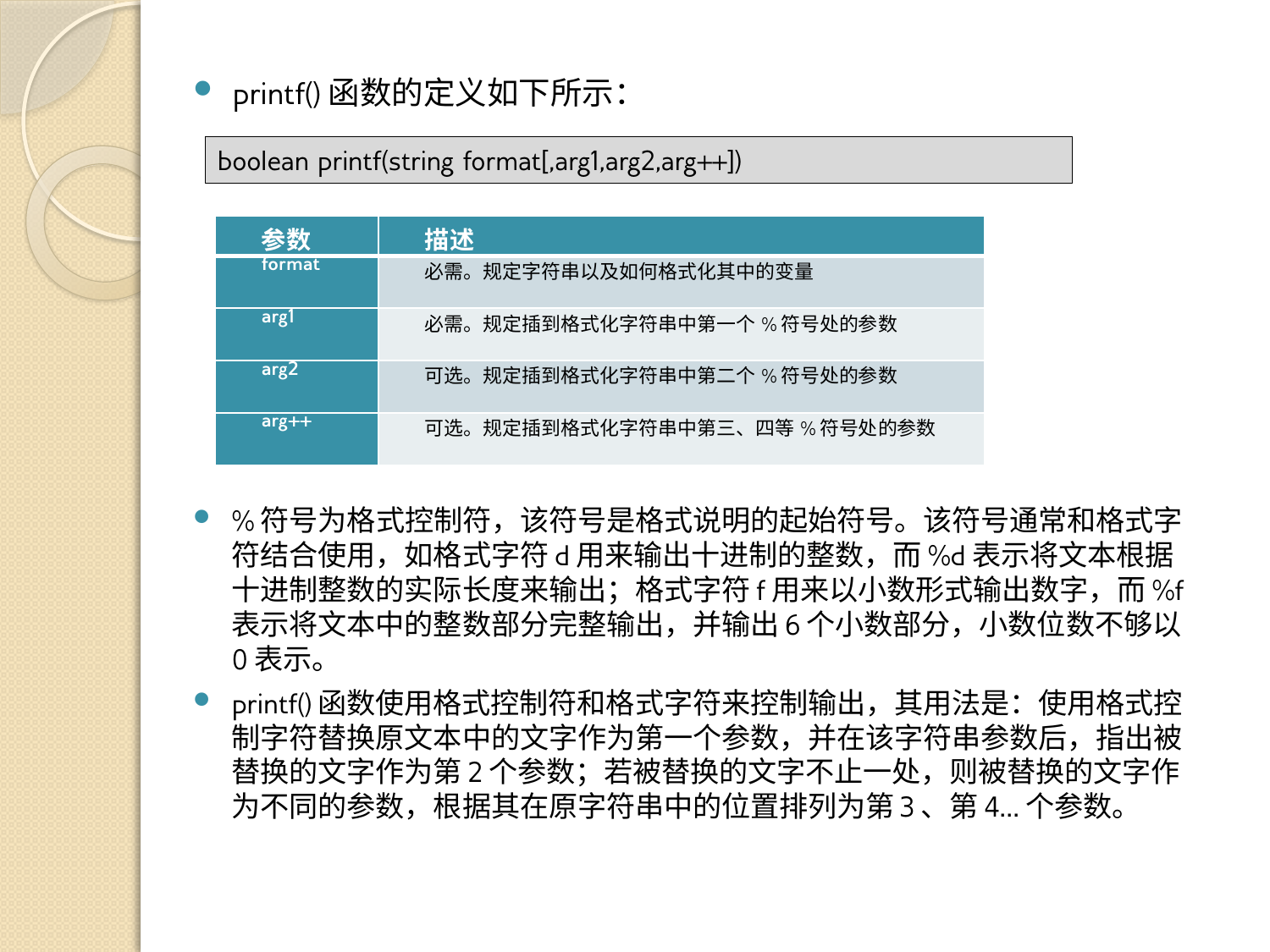

printf()函数的定义如下所示：
boolean printf(string format[,arg1,arg2,arg++])
| 参数 | 描述 |
| --- | --- |
| format | 必需。规定字符串以及如何格式化其中的变量 |
| arg1 | 必需。规定插到格式化字符串中第一个%符号处的参数 |
| arg2 | 可选。规定插到格式化字符串中第二个%符号处的参数 |
| arg++ | 可选。规定插到格式化字符串中第三、四等%符号处的参数 |
%符号为格式控制符，该符号是格式说明的起始符号。该符号通常和格式字符结合使用，如格式字符d用来输出十进制的整数，而%d表示将文本根据十进制整数的实际长度来输出；格式字符f用来以小数形式输出数字，而%f表示将文本中的整数部分完整输出，并输出6个小数部分，小数位数不够以0表示。
printf()函数使用格式控制符和格式字符来控制输出，其用法是：使用格式控制字符替换原文本中的文字作为第一个参数，并在该字符串参数后，指出被替换的文字作为第2个参数；若被替换的文字不止一处，则被替换的文字作为不同的参数，根据其在原字符串中的位置排列为第3、第4…个参数。